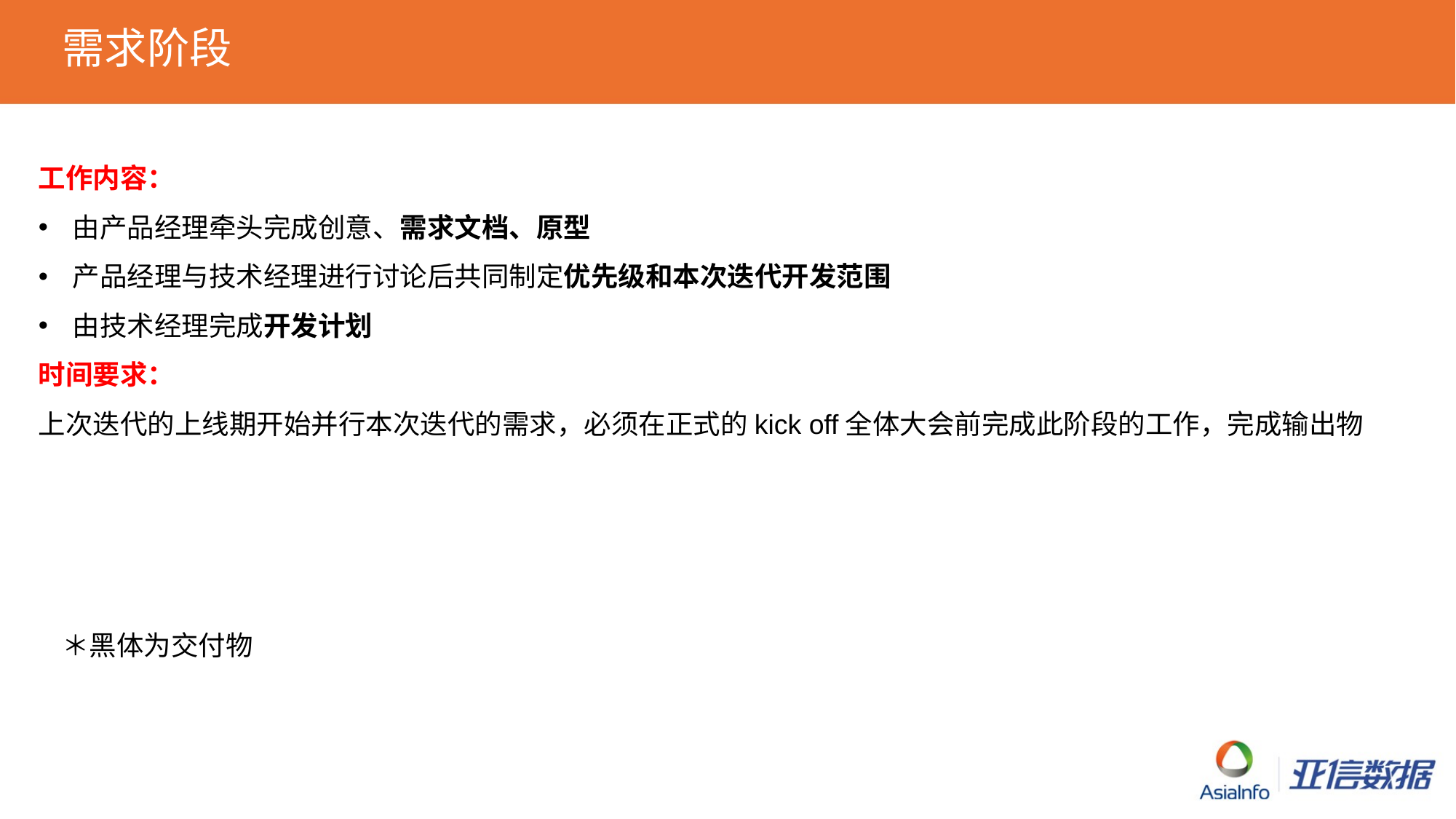

# 需求阶段
工作内容：
由产品经理牵头完成创意、需求文档、原型
产品经理与技术经理进行讨论后共同制定优先级和本次迭代开发范围
由技术经理完成开发计划
时间要求：
上次迭代的上线期开始并行本次迭代的需求，必须在正式的kick off全体大会前完成此阶段的工作，完成输出物
＊黑体为交付物